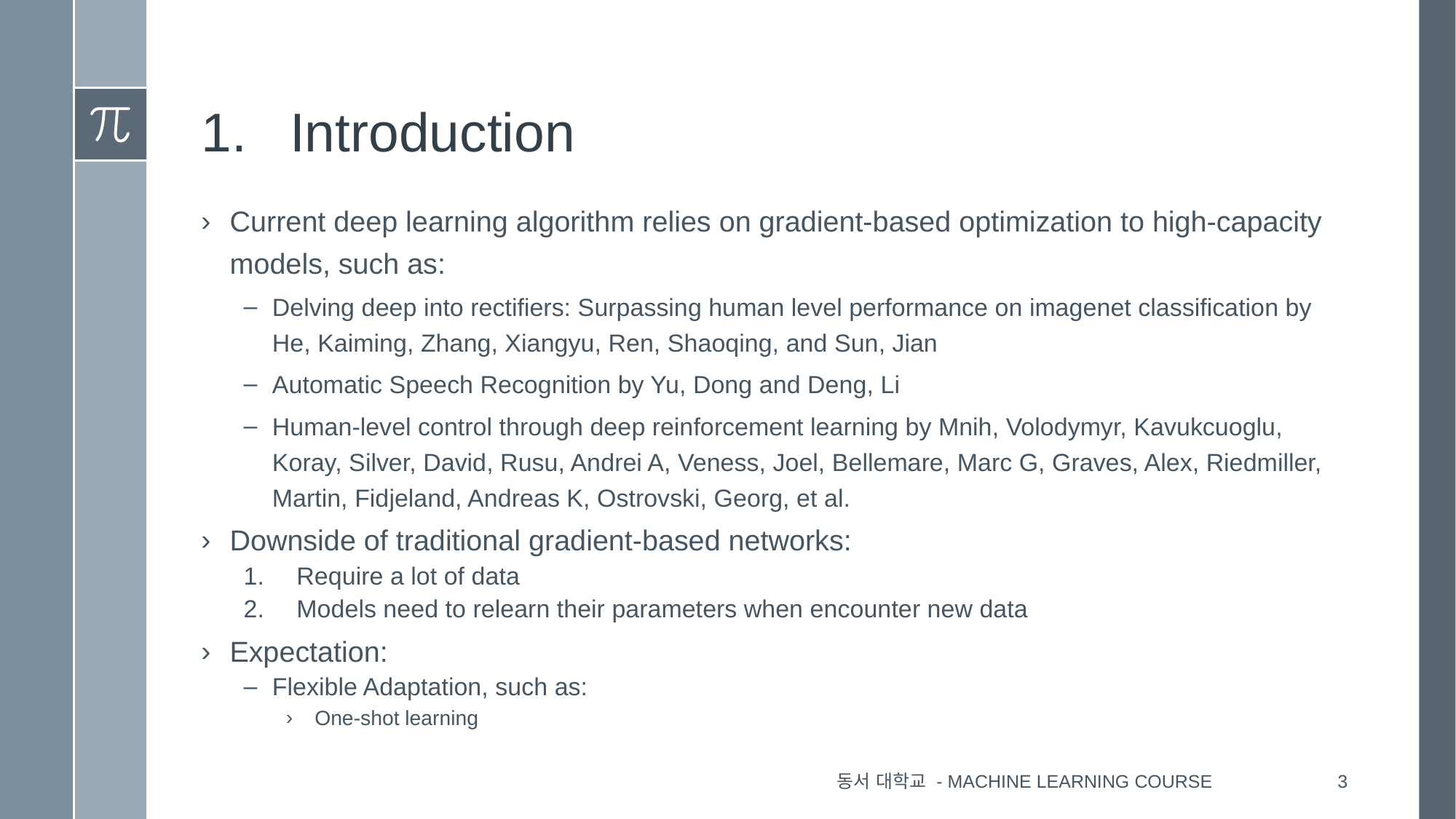

# Introduction
Current deep learning algorithm relies on gradient-based optimization to high-capacity models, such as:
Delving deep into rectiﬁers: Surpassing human level performance on imagenet classiﬁcation by He, Kaiming, Zhang, Xiangyu, Ren, Shaoqing, and Sun, Jian
Automatic Speech Recognition by Yu, Dong and Deng, Li
Human-level control through deep reinforcement learning by Mnih, Volodymyr, Kavukcuoglu, Koray, Silver, David, Rusu, Andrei A, Veness, Joel, Bellemare, Marc G, Graves, Alex, Riedmiller, Martin, Fidjeland, Andreas K, Ostrovski, Georg, et al.
Downside of traditional gradient-based networks:
Require a lot of data
Models need to relearn their parameters when encounter new data
Expectation:
Flexible Adaptation, such as:
One-shot learning
동서 대학교 - Machine Learning Course
3